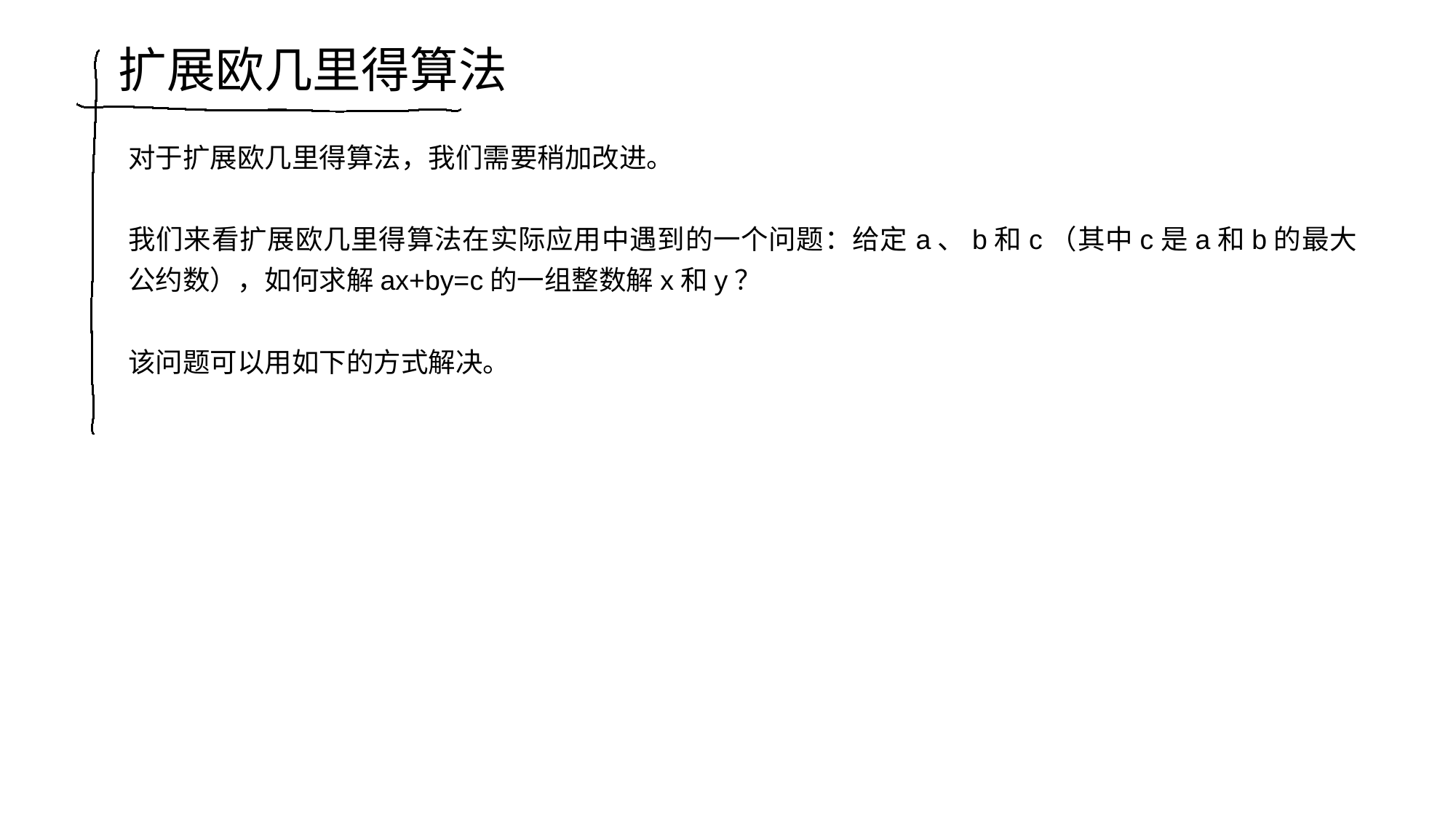

扩展欧几里得算法

对于扩展欧几里得算法，我们需要稍加改进。

我们来看扩展欧几里得算法在实际应用中遇到的一个问题：给定a、b和c（其中c是a和b的最大公约数），如何求解ax+by=c的一组整数解x和y？

该问题可以用如下的方式解决。